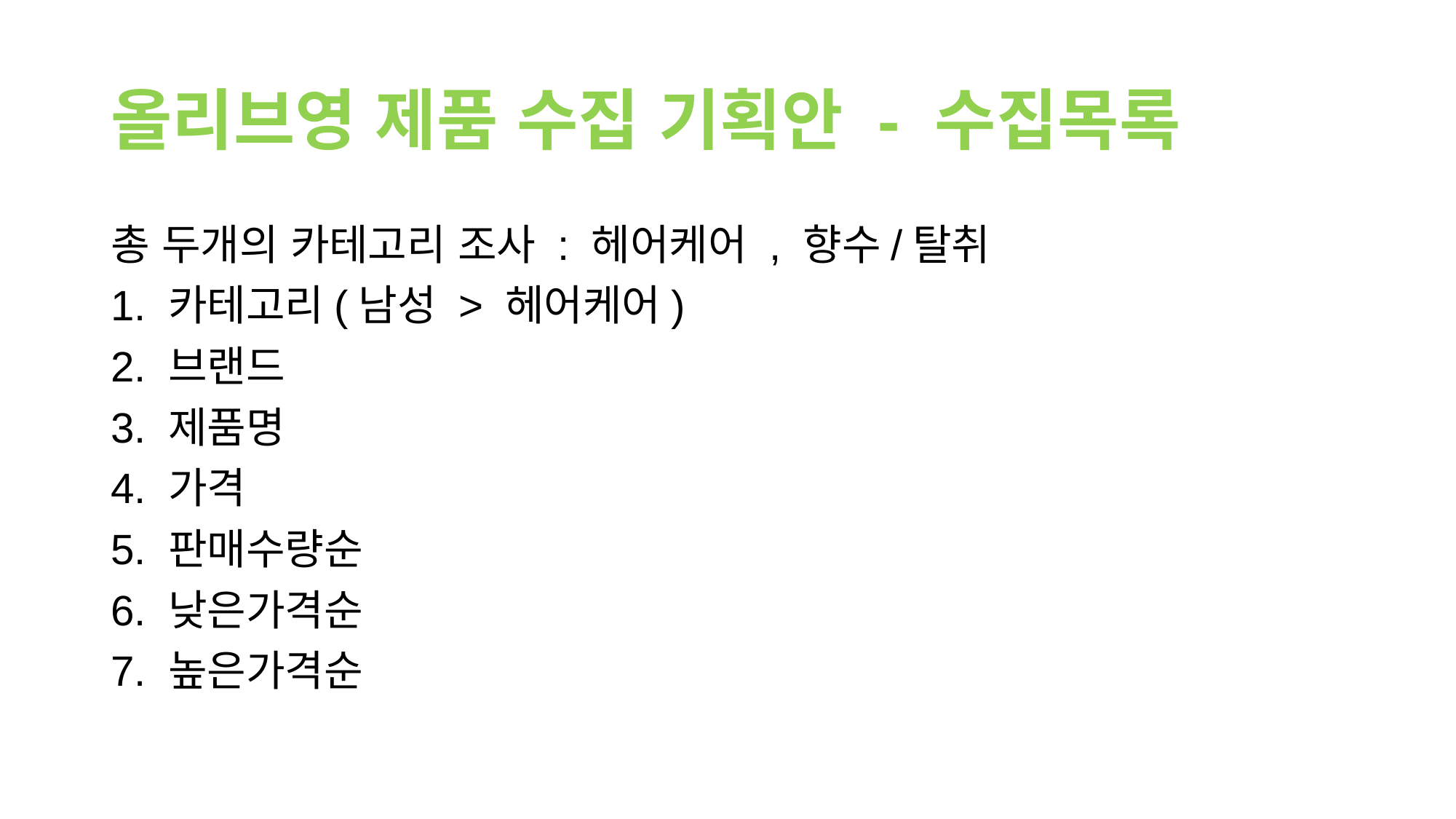

# 올리브영 제품 수집 기획안 - 수집목록
총 두개의 카테고리 조사 : 헤어케어 , 향수/탈취
1. 카테고리(남성 > 헤어케어)
2. 브랜드
3. 제품명
4. 가격
5. 판매수량순
6. 낮은가격순
7. 높은가격순